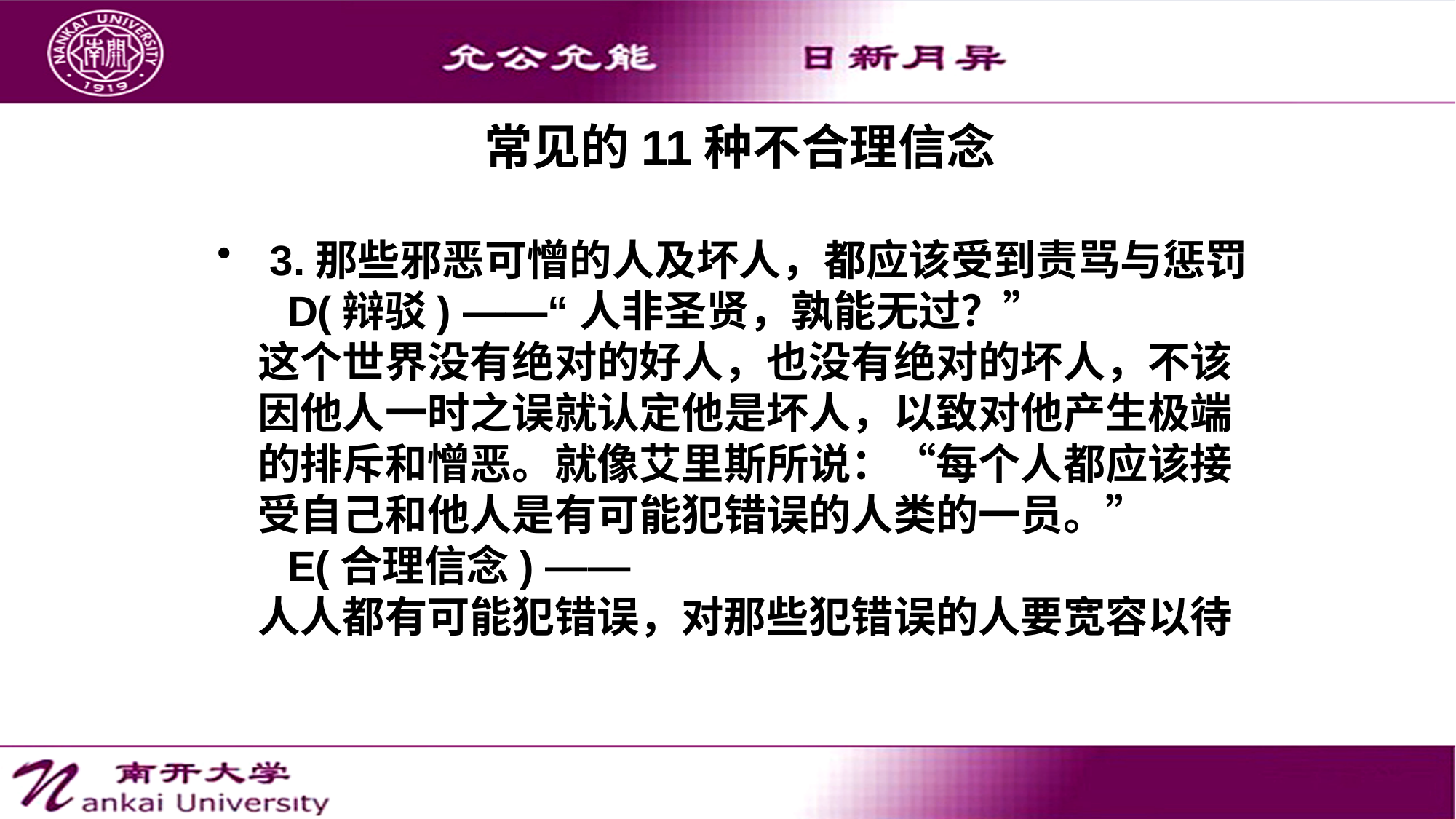

# 常见的11种不合理信念
 3.那些邪恶可憎的人及坏人，都应该受到责骂与惩罚
  D(辩驳) ——“人非圣贤，孰能无过？”
这个世界没有绝对的好人，也没有绝对的坏人，不该因他人一时之误就认定他是坏人，以致对他产生极端的排斥和憎恶。就像艾里斯所说：“每个人都应该接受自己和他人是有可能犯错误的人类的一员。”
  E(合理信念) ——
人人都有可能犯错误，对那些犯错误的人要宽容以待